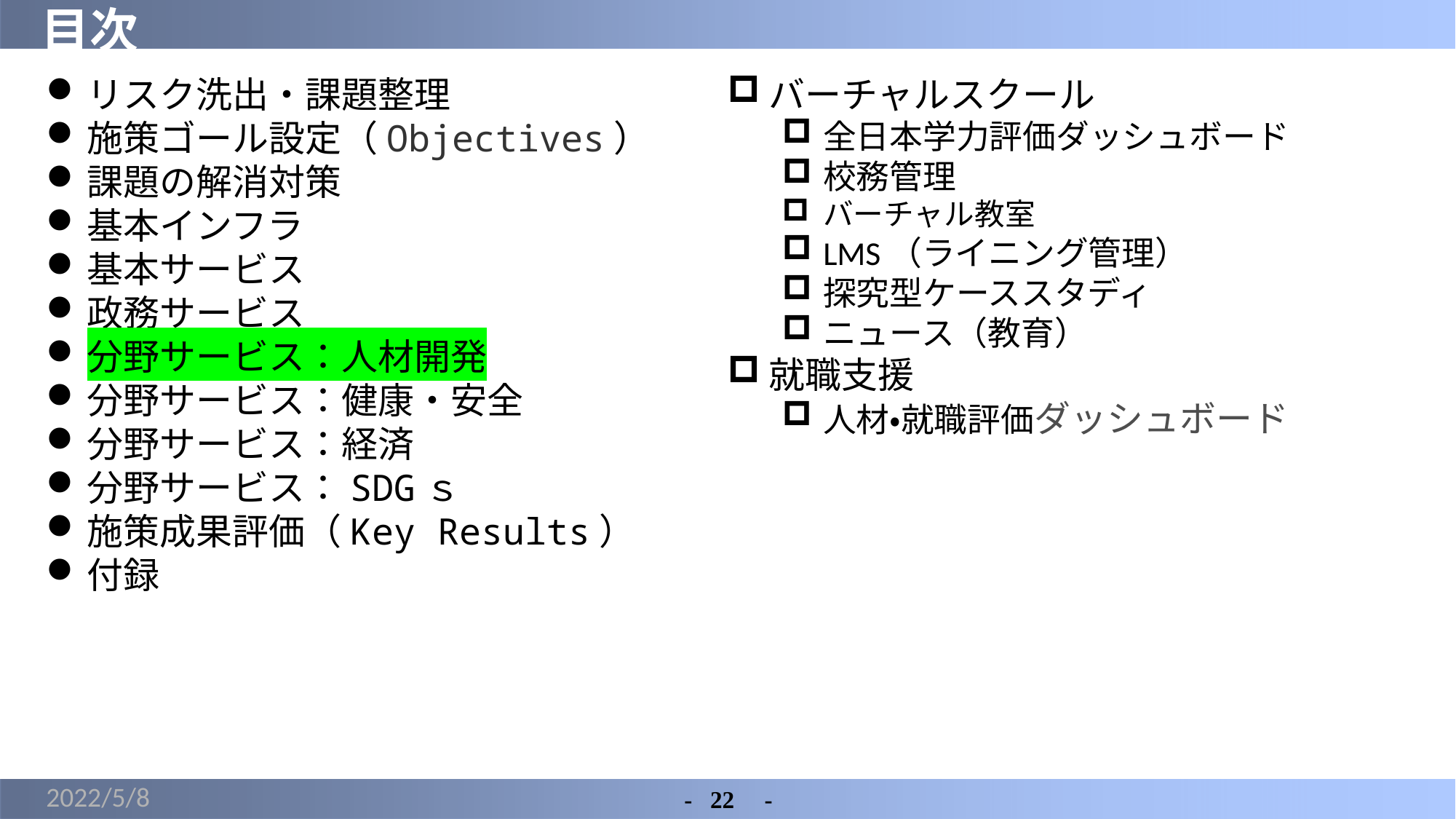

# 目次
リスク洗出・課題整理
施策ゴール設定（Objectives）
課題の解消対策
基本インフラ
基本サービス
政務サービス
分野サービス：人材開発
分野サービス：健康・安全
分野サービス：経済
分野サービス：SDGｓ
施策成果評価（Key Results）
付録
バーチャルスクール
全日本学力評価ダッシュボード
校務管理
バーチャル教室
LMS（ライニング管理）
探究型ケーススタディ
ニュース（教育）
就職支援
人材・就職評価ダッシュボード

2022/5/8
-	22　-